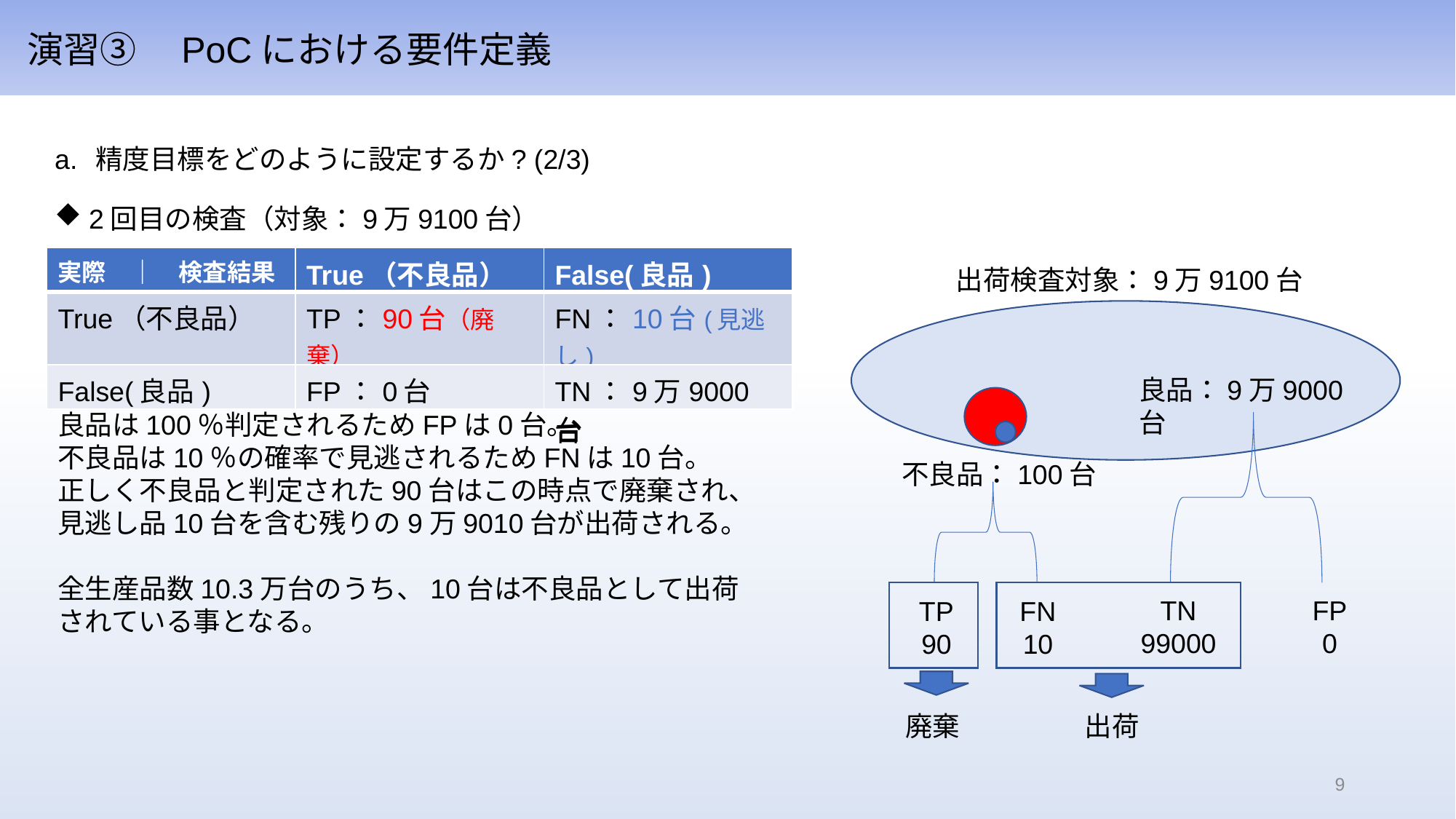

演習③　PoCにおける要件定義
精度目標をどのように設定するか? (2/3)
2回目の検査（対象：9万9100台）
| 実際　｜　検査結果 | True（不良品） | False(良品) |
| --- | --- | --- |
| True（不良品） | TP：90台（廃棄） | FN：10台(見逃し) |
| False(良品) | FP：0台 | TN：9万9000台 |
| 実際　｜　検査結果 | True（不良品） | False(良品) |
| --- | --- | --- |
| True（不良品） | TP：90台（廃棄） | FN：10台(見逃し) |
| False(良品) | FP：0台 | TN：9万9000台 |
出荷検査対象：9万9100台

良品：9万9000台

良品は100％判定されるためFPは0台。
不良品は10％の確率で見逃されるためFNは10台。
正しく不良品と判定された90台はこの時点で廃棄され、
見逃し品10台を含む残りの9万9010台が出荷される。

全生産品数10.3万台のうち、10台は不良品として出荷されている事となる。

不良品：100台

FP
0
TN
99000
FN
10
TP
90

廃棄
出荷
9